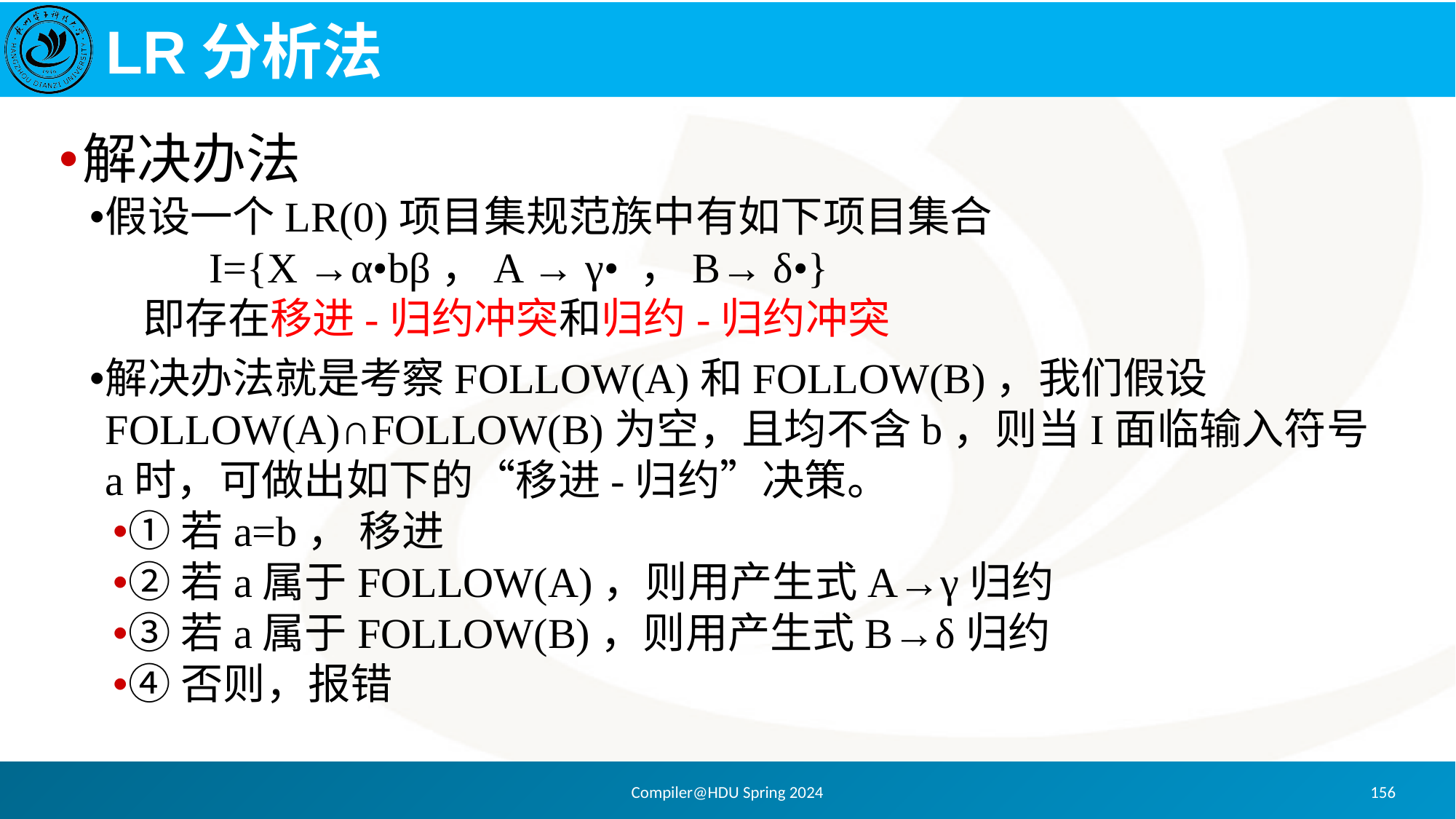

# LR分析法
解决办法
假设一个LR(0)项目集规范族中有如下项目集合
         I={X →α•bβ，A → γ• ，B→ δ•}
  即存在移进-归约冲突和归约-归约冲突
解决办法就是考察FOLLOW(A)和FOLLOW(B)，我们假设FOLLOW(A)∩FOLLOW(B)为空，且均不含b，则当I面临输入符号a时，可做出如下的“移进-归约”决策。
①若a=b， 移进
②若a属于FOLLOW(A)，则用产生式A→γ归约
③若a属于FOLLOW(B)，则用产生式B→δ归约
④否则，报错
Compiler@HDU Spring 2024
156